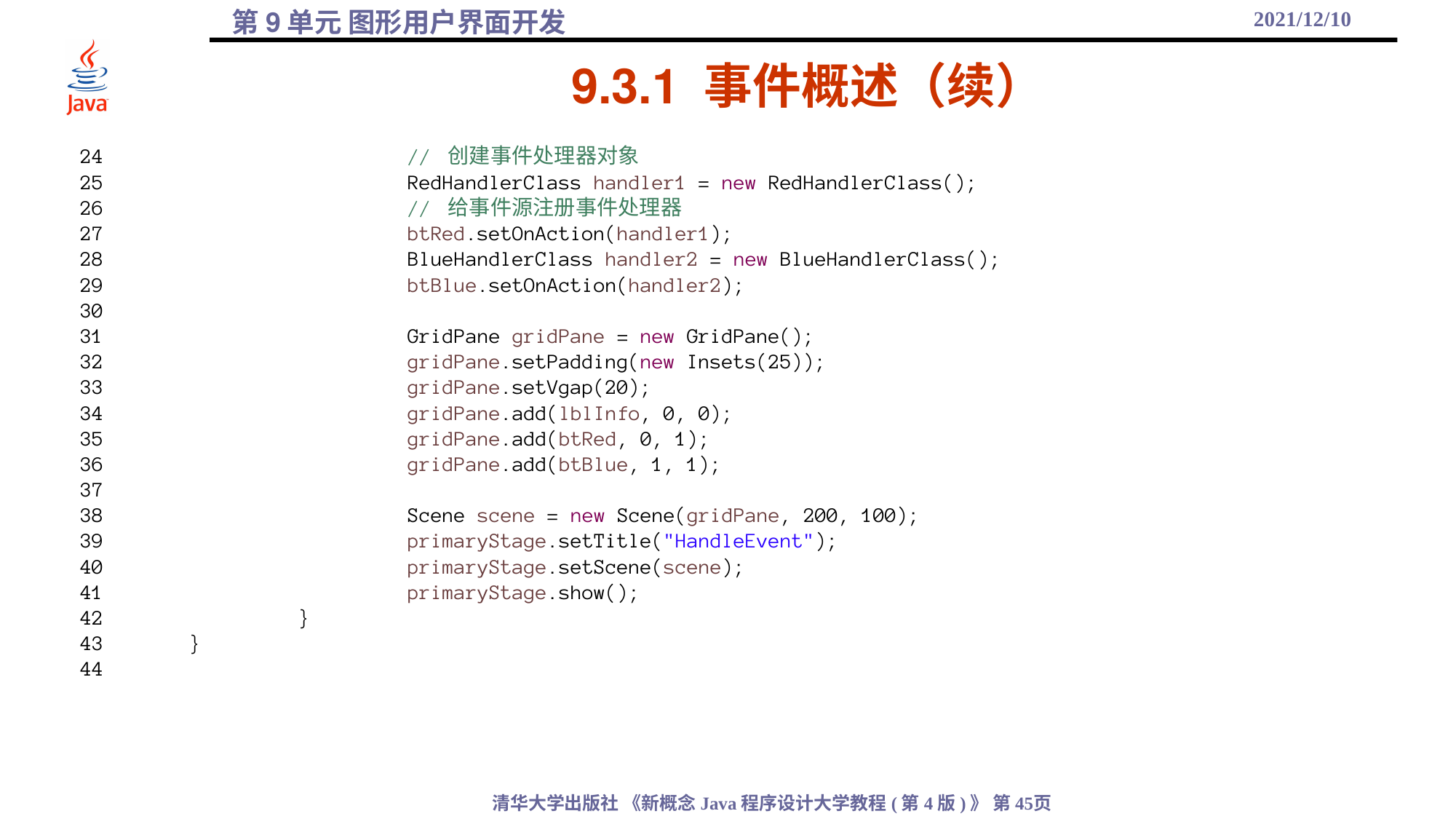

2021/12/10
# 9.3.1 事件概述（续）

24			// 创建事件处理器对象
25			RedHandlerClass handler1 = new RedHandlerClass();
26			// 给事件源注册事件处理器
27			btRed.setOnAction(handler1);
28			BlueHandlerClass handler2 = new BlueHandlerClass();
29			btBlue.setOnAction(handler2);
30
31			GridPane gridPane = new GridPane();
32			gridPane.setPadding(new Insets(25));
33			gridPane.setVgap(20);
34			gridPane.add(lblInfo, 0, 0);
35			gridPane.add(btRed, 0, 1);
36			gridPane.add(btBlue, 1, 1);
37
38			Scene scene = new Scene(gridPane, 200, 100);
39			primaryStage.setTitle("HandleEvent");
40			primaryStage.setScene(scene);
41			primaryStage.show();
42		}
43	}
44